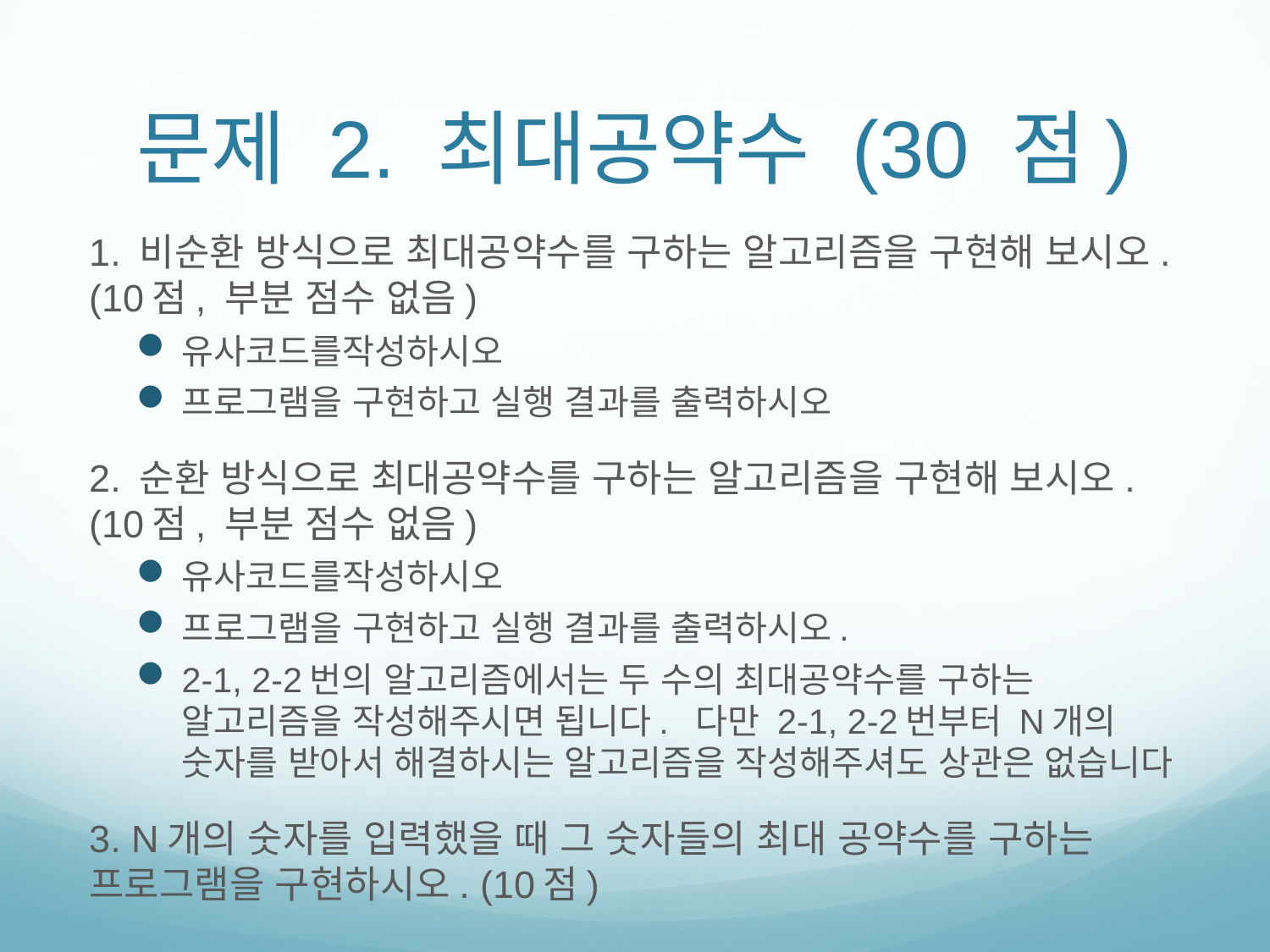

# 문제 2. 최대공약수 (30 점)
1. 비순환 방식으로 최대공약수를 구하는 알고리즘을 구현해 보시오. (10점, 부분 점수 없음)
유사코드를작성하시오
프로그램을 구현하고 실행 결과를 출력하시오
2. 순환 방식으로 최대공약수를 구하는 알고리즘을 구현해 보시오. (10점, 부분 점수 없음)
유사코드를작성하시오
프로그램을 구현하고 실행 결과를 출력하시오.
2-1, 2-2번의 알고리즘에서는 두 수의 최대공약수를 구하는 알고리즘을 작성해주시면 됩니다.  다만 2-1, 2-2번부터 N개의 숫자를 받아서 해결하시는 알고리즘을 작성해주셔도 상관은 없습니다
3. N개의 숫자를 입력했을 때 그 숫자들의 최대 공약수를 구하는 프로그램을 구현하시오. (10점)